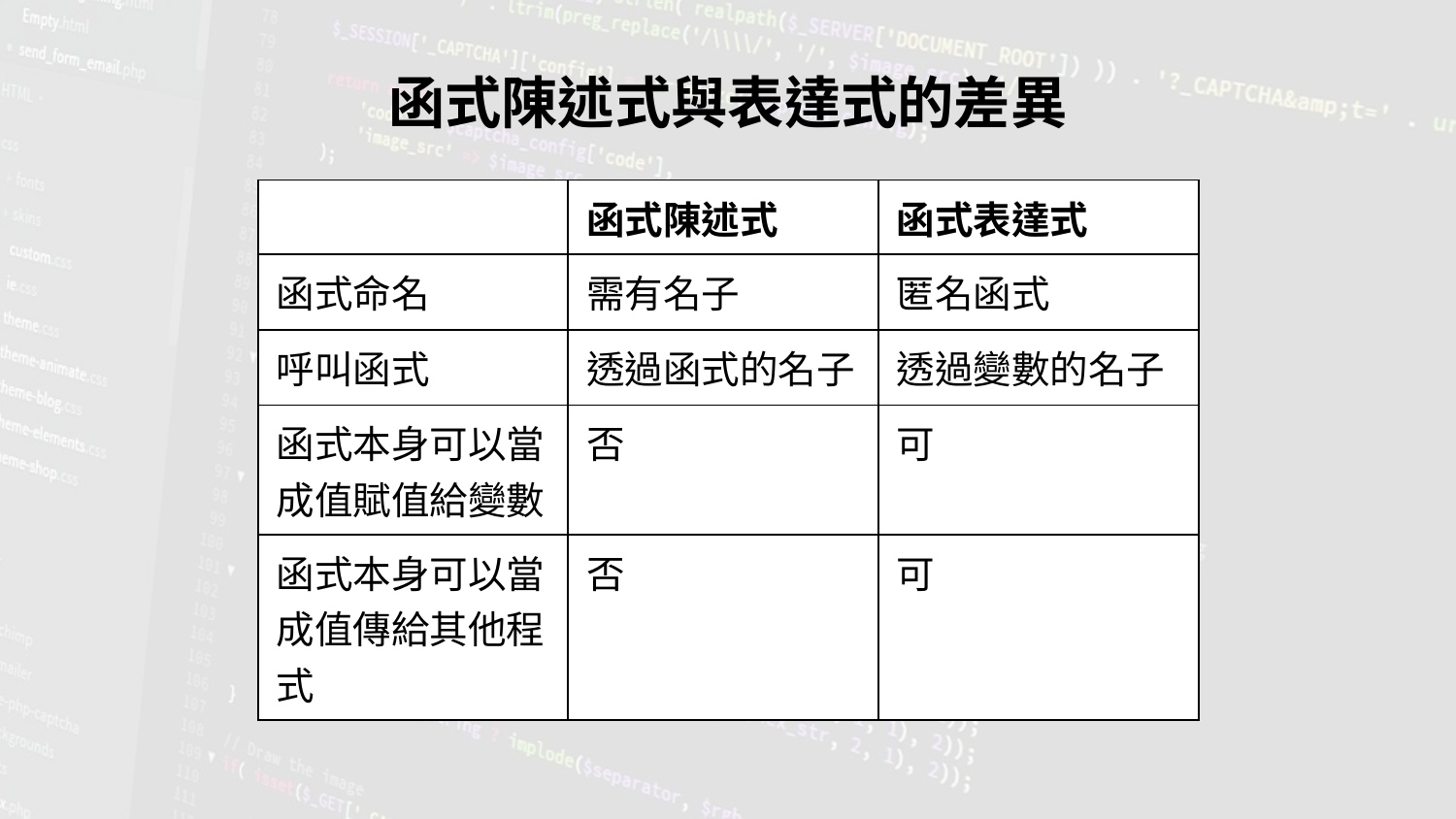

# 函式陳述式與表達式的差異
|  | 函式陳述式 | 函式表達式 |
| --- | --- | --- |
| 函式命名 | 需有名子 | 匿名函式 |
| 呼叫函式 | 透過函式的名子 | 透過變數的名子 |
| 函式本身可以當成值賦值給變數 | 否 | 可 |
| 函式本身可以當成值傳給其他程式 | 否 | 可 |